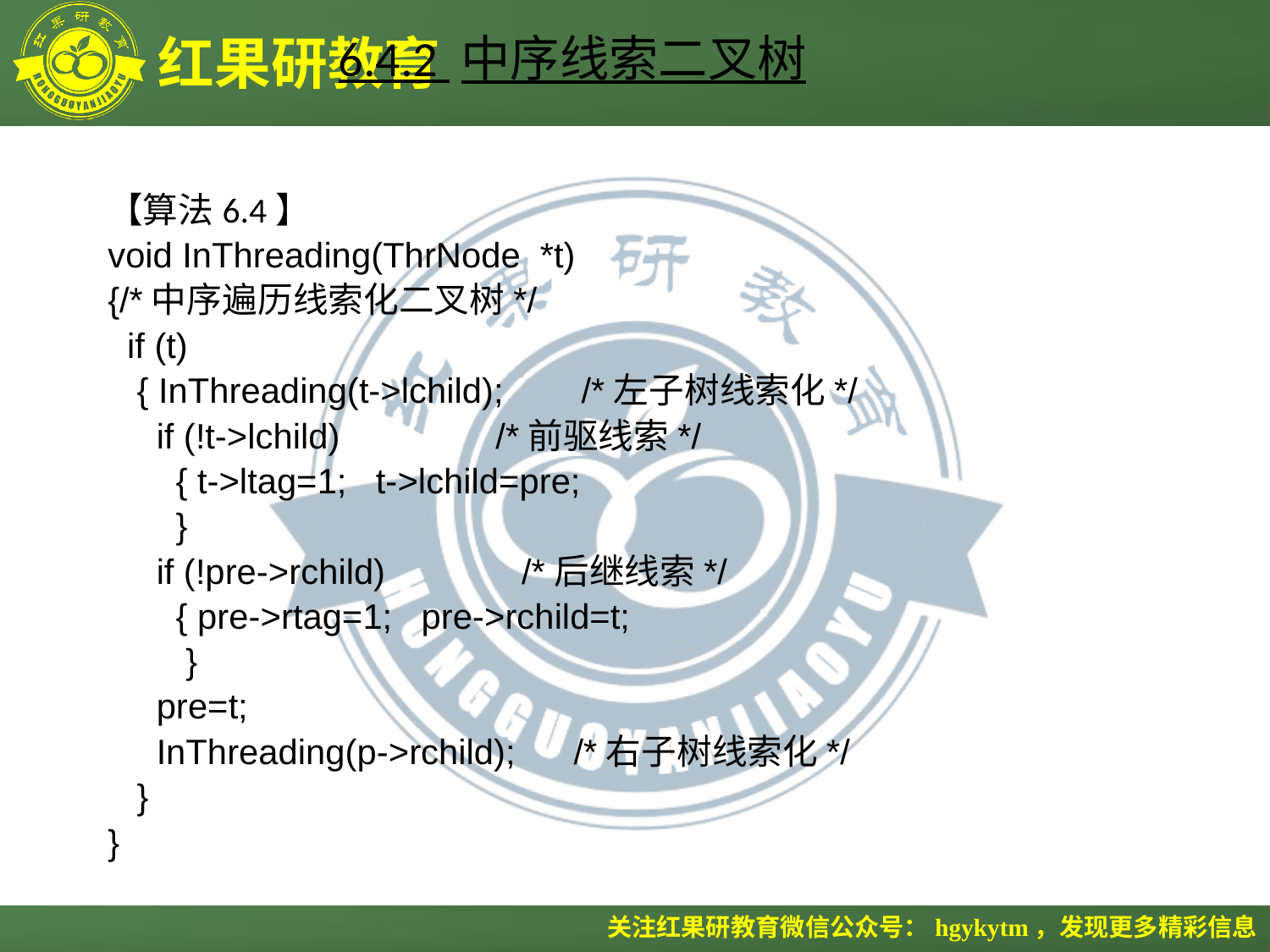

# 6.4.2 中序线索二叉树
【算法6.4】
void InThreading(ThrNode  *t)
{/*中序遍历线索化二叉树*/
  if (t)
   { InThreading(t->lchild);        /*左子树线索化*/
     if (!t->lchild)                /*前驱线索*/
       { t->ltag=1;   t->lchild=pre;
       }
     if (!pre->rchild)              /*后继线索*/
       { pre->rtag=1;   pre->rchild=t;
        }
     pre=t;
     InThreading(p->rchild);      /*右子树线索化*/
   }
}